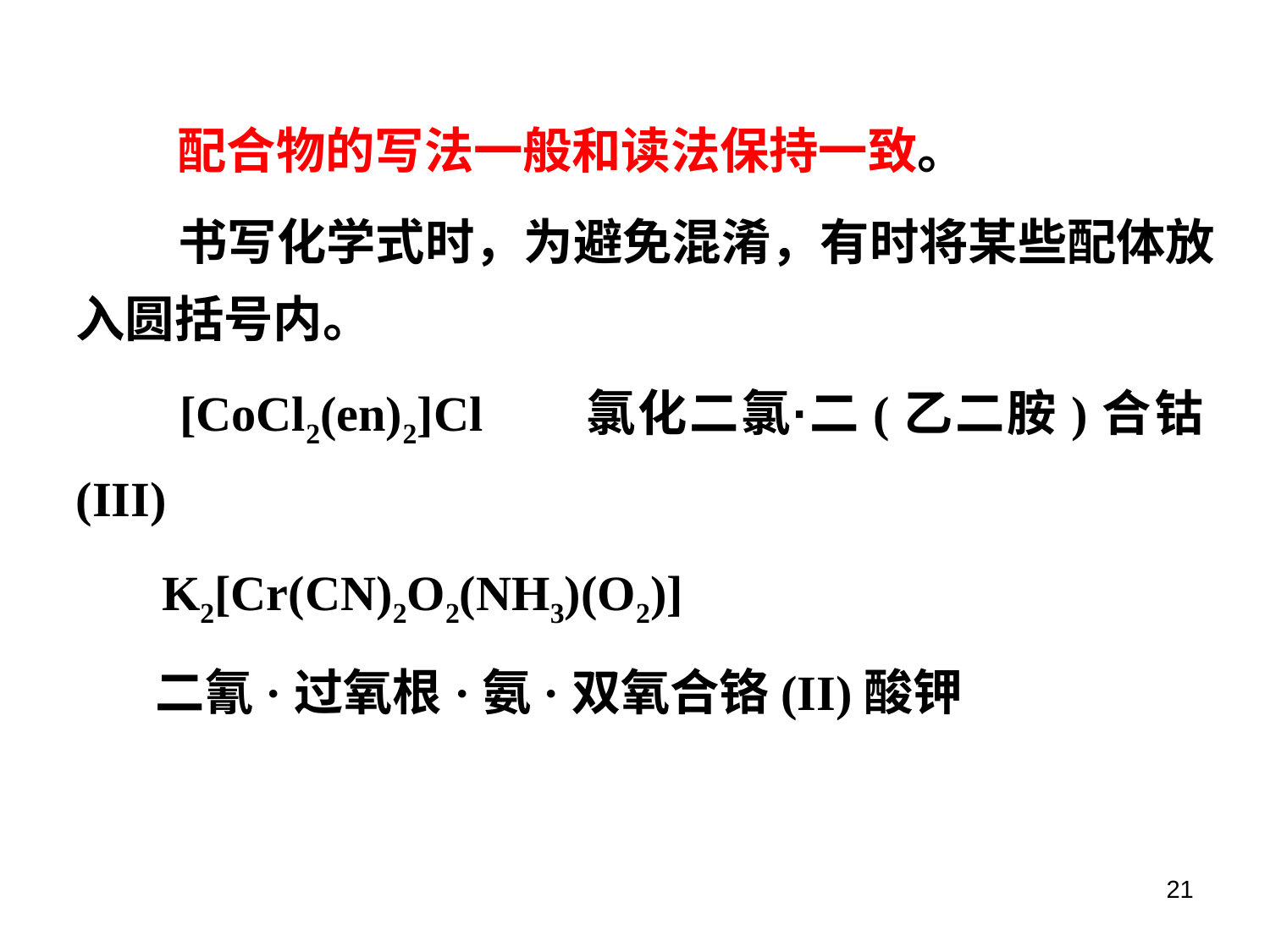

配合物的写法一般和读法保持一致。
        书写化学式时，为避免混淆，有时将某些配体放入圆括号内。
       [CoCl2(en)2]Cl      氯化二氯∙二(乙二胺)合钴(III)
       K2[Cr(CN)2O2(NH3)(O2)]
      二氰·过氧根·氨·双氧合铬(II)酸钾
21